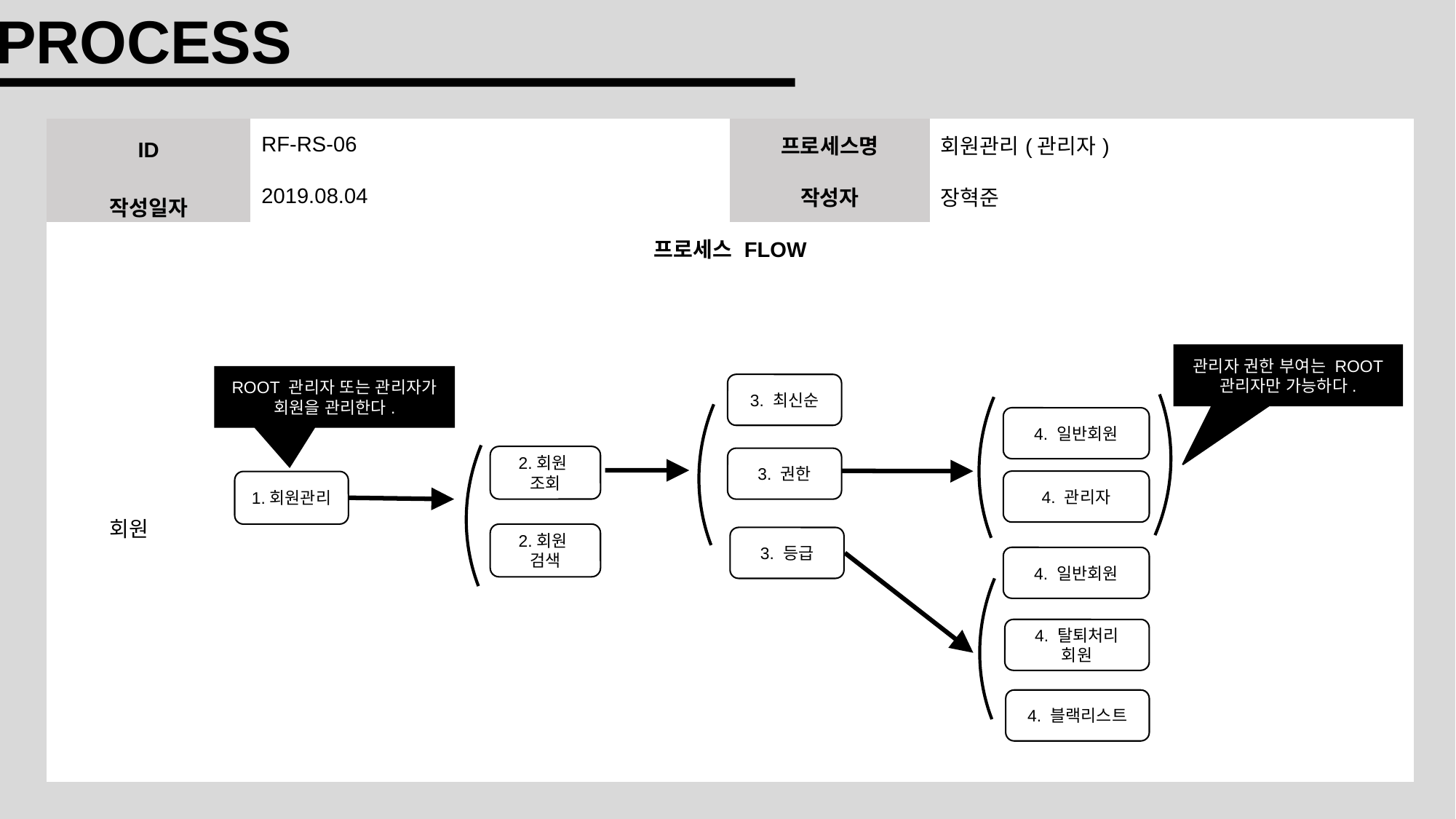

PROCESS

| ID |  | RF-RS-06 | 프로세스명 | 회원관리(관리자) |
| --- | --- | --- | --- | --- |
| 작성일자 |  | 2019.08.04 | 작성자 | 장혁준 |
| 프로세스 FLOW |  |  |  |  |
| 회원 |  |  |  |  |

관리자 권한 부여는 ROOT 관리자만 가능하다.
ROOT 관리자 또는 관리자가 회원을 관리한다.
3. 최신순
4. 일반회원
2.회원
조회
3. 권한

4. 관리자
1.회원관리
2.회원
검색
3. 등급
4. 일반회원
4. 탈퇴처리 회원
4. 블랙리스트